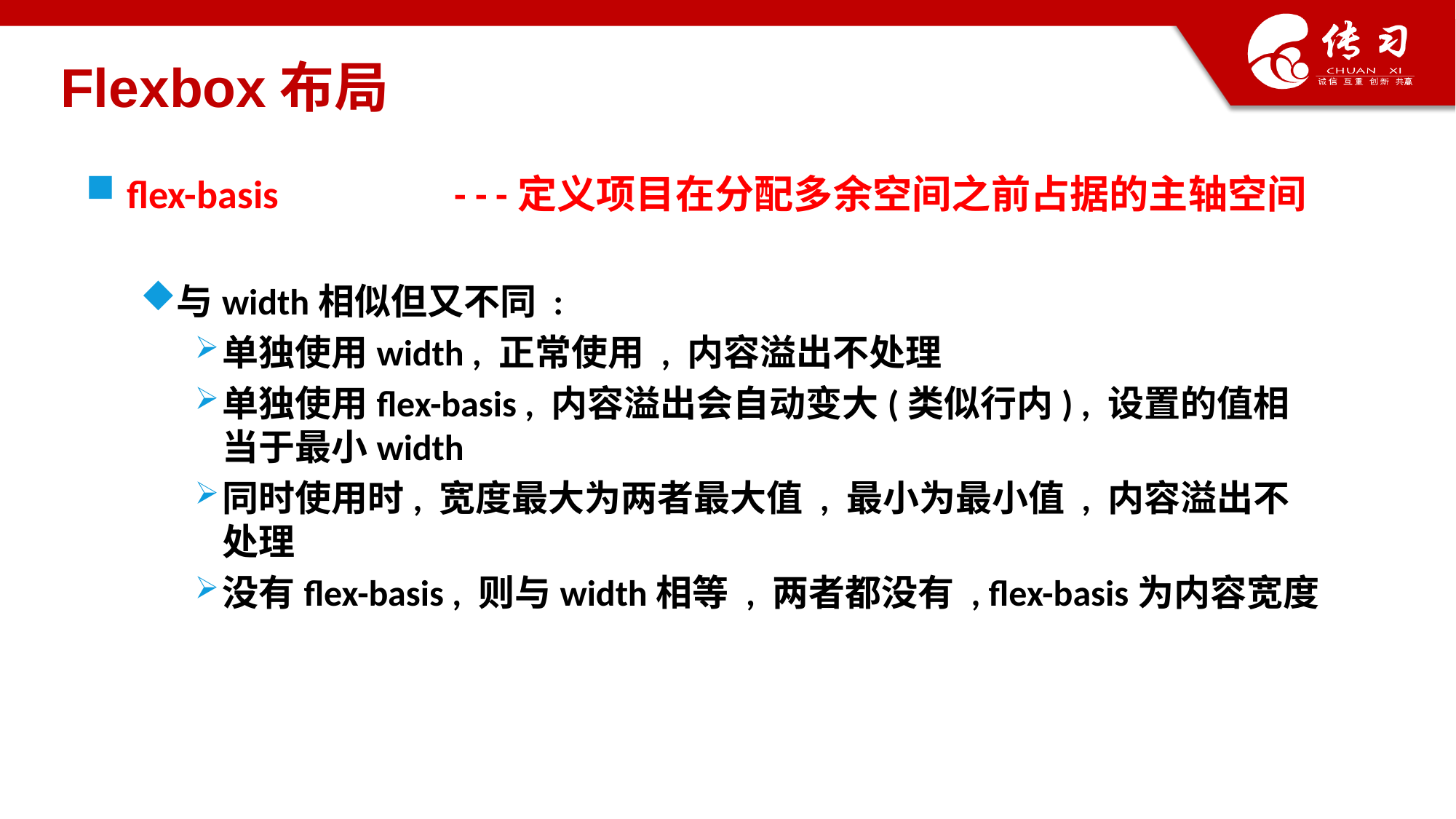

# Flexbox布局
flex-basis        	- - -定义项目在分配多余空间之前占据的主轴空间

与width相似但又不同 :
单独使用width , 正常使用 , 内容溢出不处理
单独使用flex-basis , 内容溢出会自动变大(类似行内) , 设置的值相当于最小width
同时使用时, 宽度最大为两者最大值 , 最小为最小值 , 内容溢出不处理
没有flex-basis , 则与width相等 , 两者都没有 , flex-basis为内容宽度